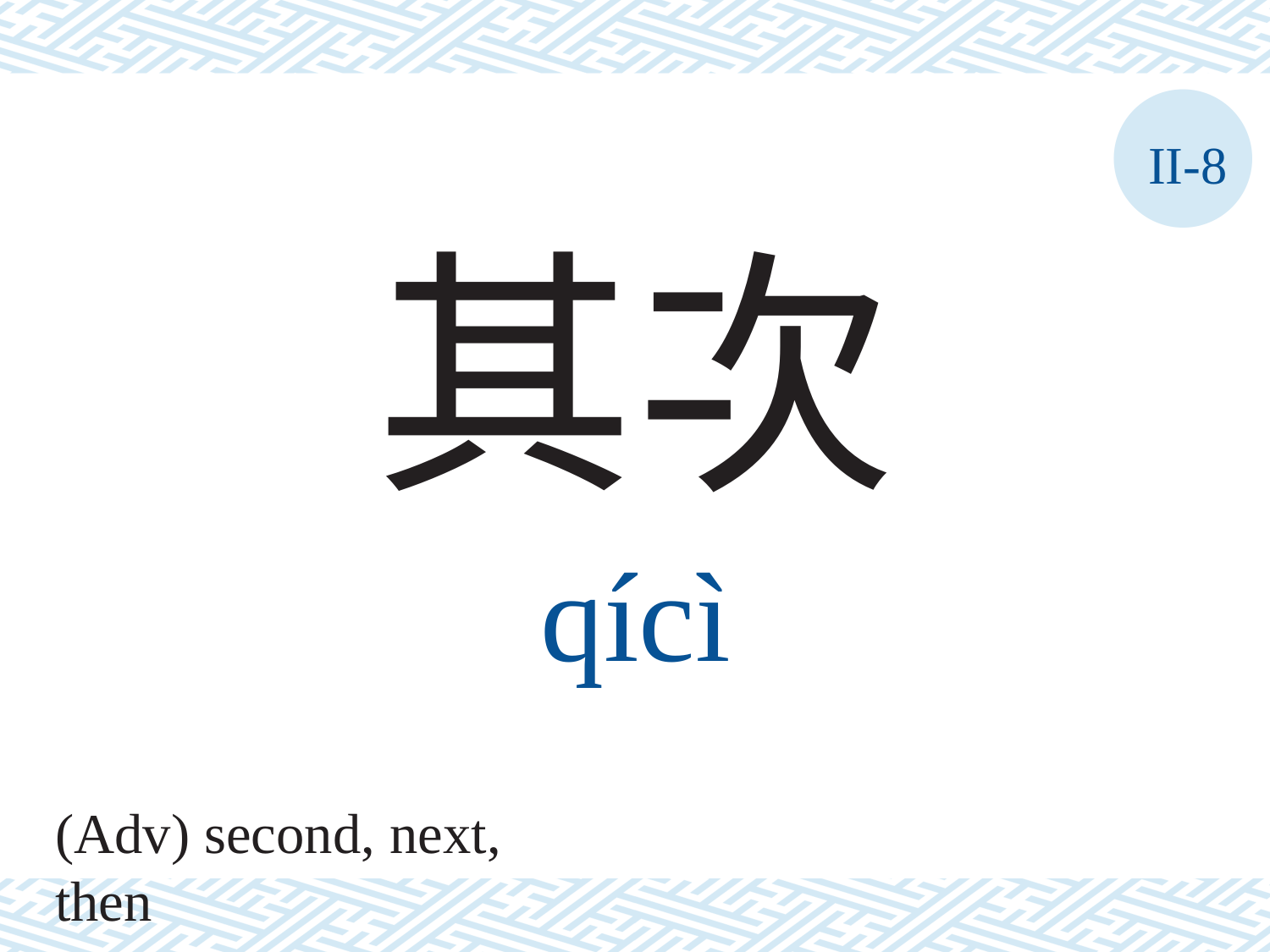

II-8
其次
qícì
(Adv) second, next, then